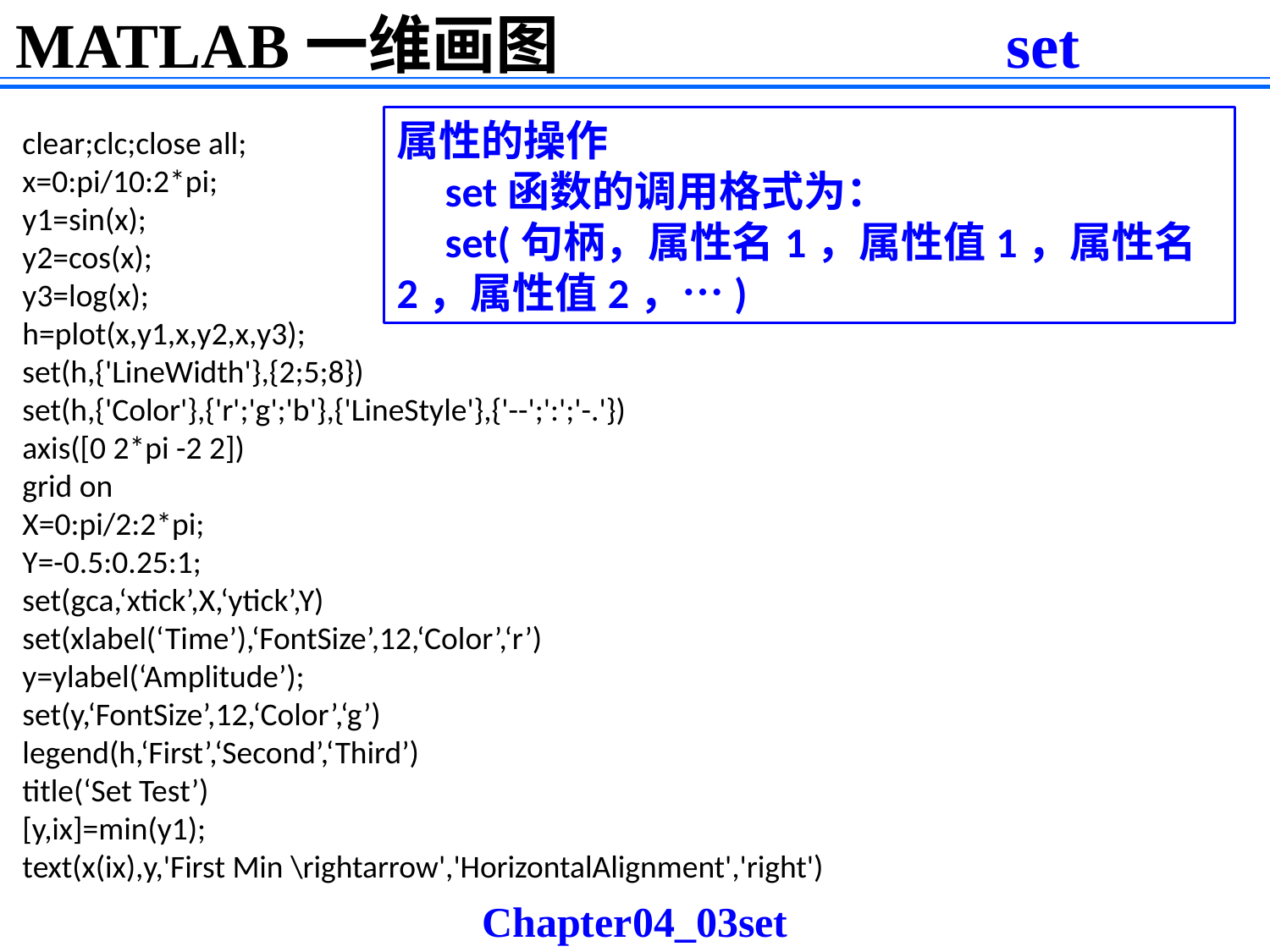

MATLAB一维画图                              set

属性的操作
    set函数的调用格式为：
    set(句柄，属性名1，属性值1，属性名2，属性值2，…)
clear;clc;close all;
x=0:pi/10:2*pi;
y1=sin(x);
y2=cos(x);
y3=log(x);
h=plot(x,y1,x,y2,x,y3);
set(h,{'LineWidth'},{2;5;8})
set(h,{'Color'},{'r';'g';'b'},{'LineStyle'},{'--';':';'-.'})
axis([0 2*pi -2 2])
grid on
X=0:pi/2:2*pi;
Y=-0.5:0.25:1;
set(gca,‘xtick’,X,‘ytick’,Y)
set(xlabel(‘Time’),‘FontSize’,12,‘Color’,‘r’)
y=ylabel(‘Amplitude’);
set(y,‘FontSize’,12,‘Color’,‘g’)
legend(h,‘First’,‘Second’,‘Third’)
title(‘Set Test’)
[y,ix]=min(y1);
text(x(ix),y,'First Min \rightarrow','HorizontalAlignment','right')
Chapter04_03set